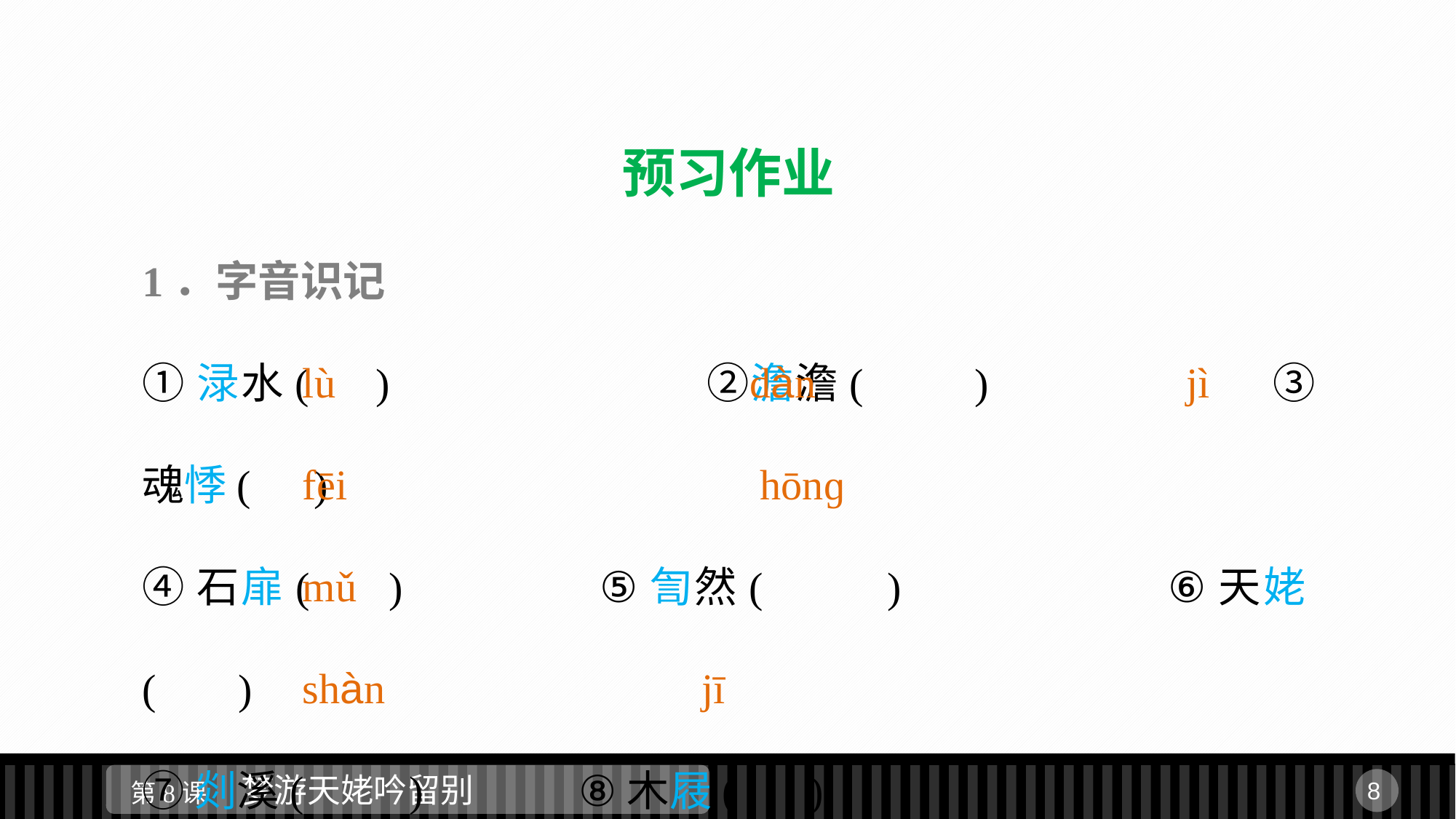

预习作业
1．字音识记
①渌水(　)　　		②澹澹(　　)　　		③魂悸(　)
④石扉(　 )    		⑤訇然( 　　)    		⑥天姥(　  )
⑦剡溪(　　)    		⑧木屐( 　)
lù			 dàn				 jì
fēi 　			hōnɡ　			mǔ
shàn　	               jī